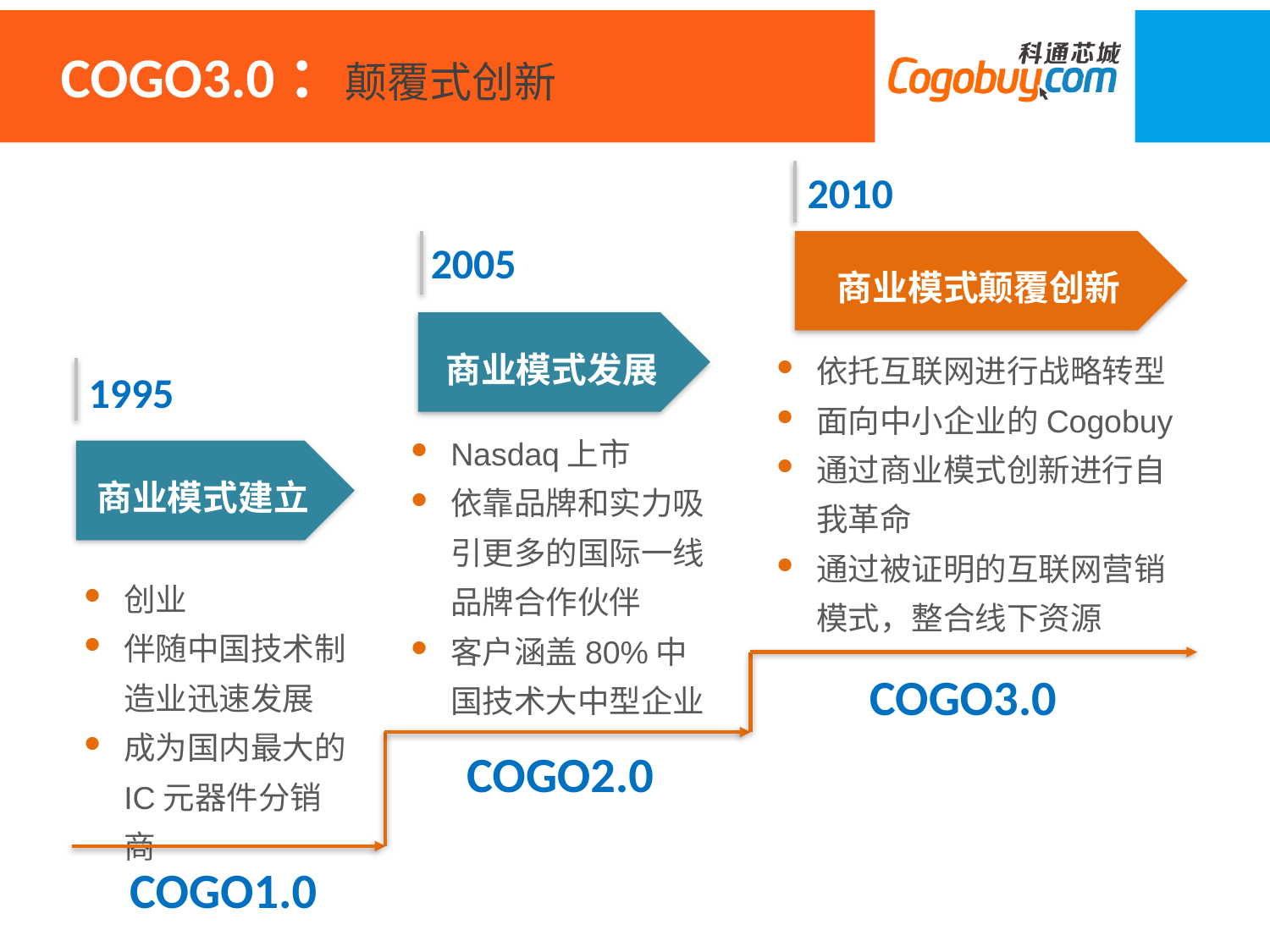

COGO3.0：颠覆式创新
2010
2005
商业模式颠覆创新
商业模式发展
依托互联网进行战略转型
面向中小企业的Cogobuy
通过商业模式创新进行自我革命
通过被证明的互联网营销模式，整合线下资源
1995
Nasdaq上市
依靠品牌和实力吸引更多的国际一线品牌合作伙伴
客户涵盖80%中国技术大中型企业
商业模式建立
创业
伴随中国技术制造业迅速发展
成为国内最大的IC元器件分销商
COGO3.0
COGO2.0
COGO1.0